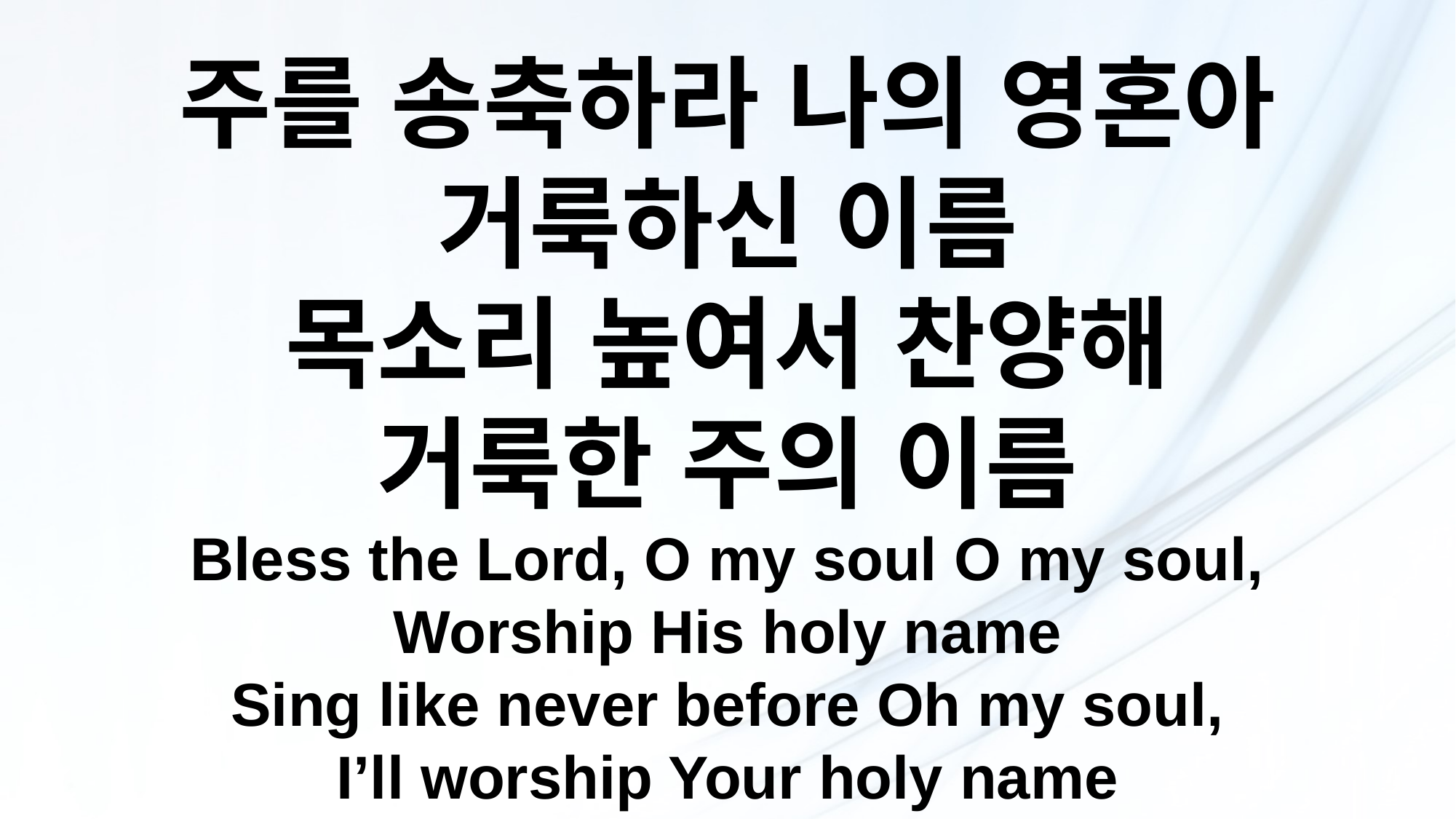

주를 송축하라 나의 영혼아
거룩하신 이름
목소리 높여서 찬양해
거룩한 주의 이름
Bless the Lord, O my soul O my soul,
Worship His holy name
Sing like never before Oh my soul,
I’ll worship Your holy name